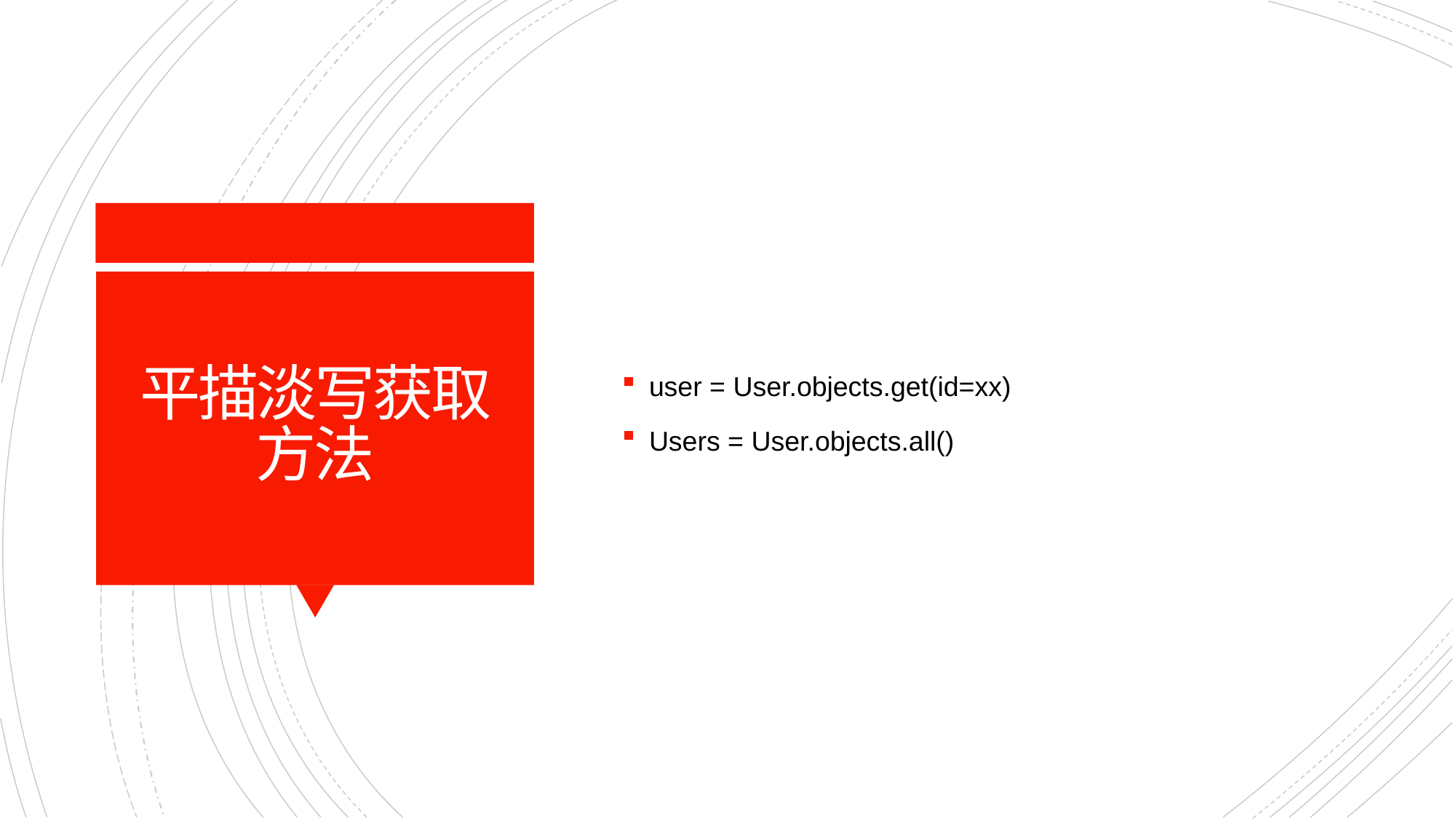

user = User.objects.get(id=xx)
Users = User.objects.all()
# 平描淡写获取方法